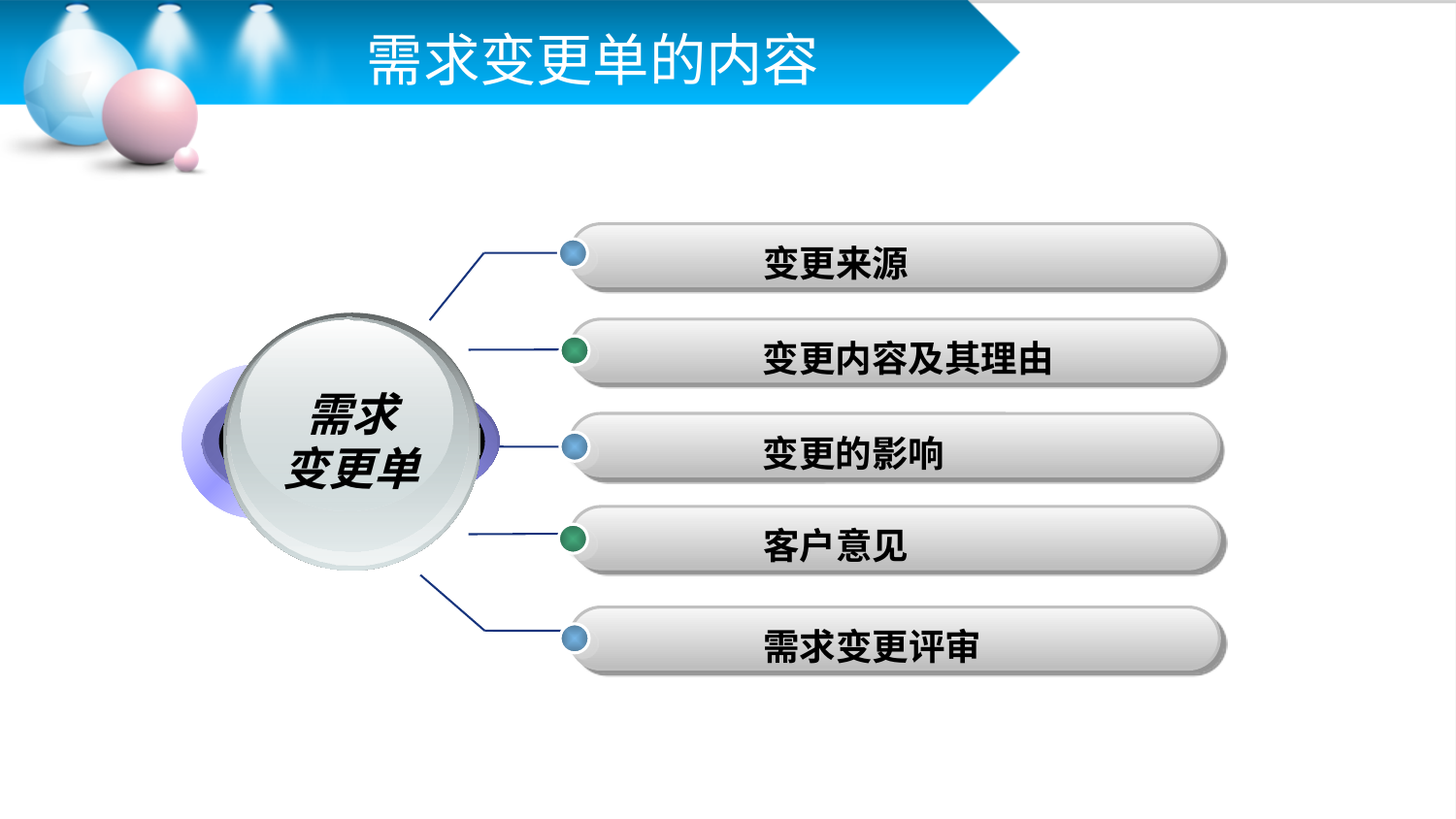

需求变更单的内容

变更来源

需求
变更单

变更内容及其理由

变更的影响

客户意见

需求变更评审